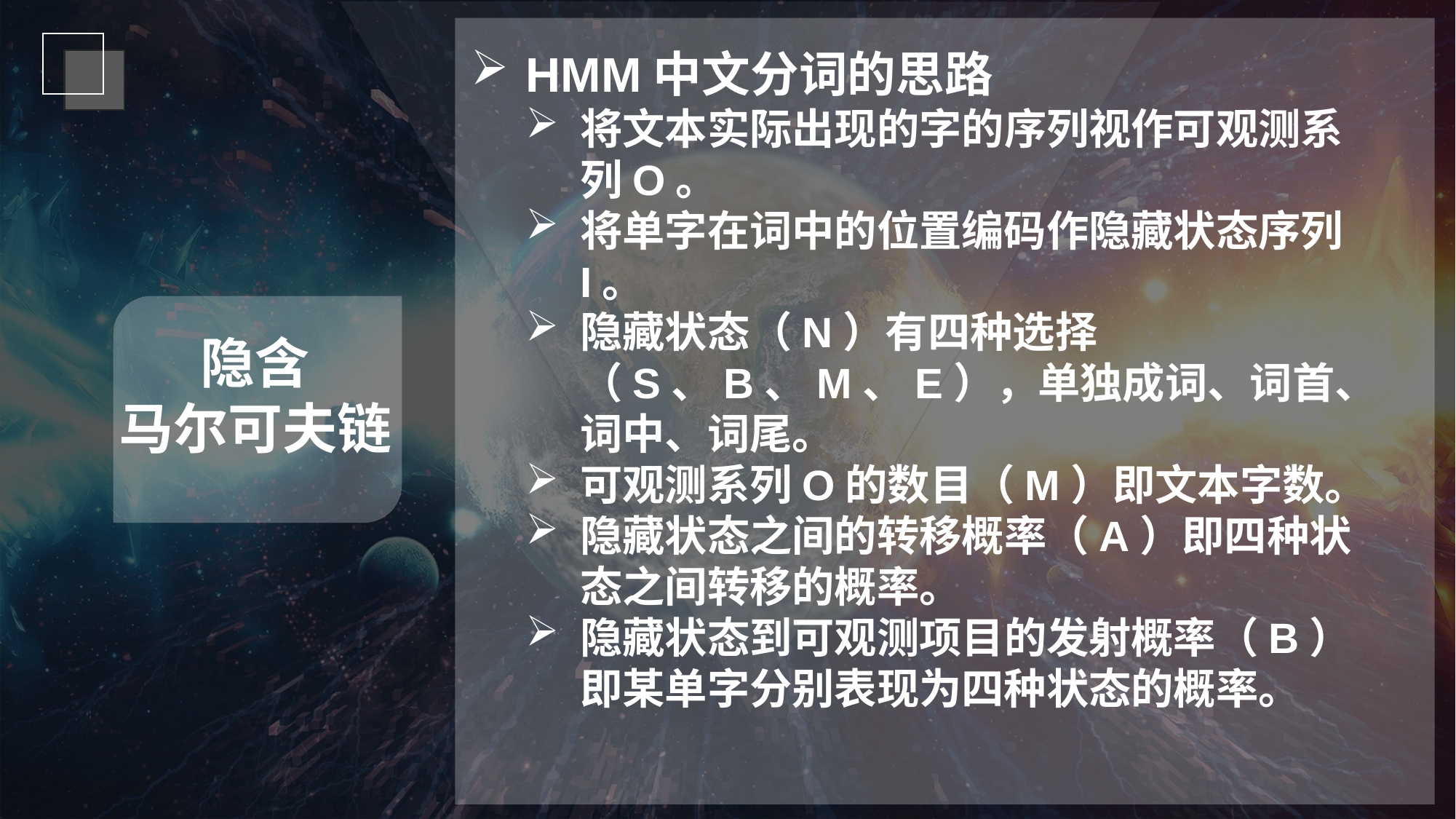

HMM中文分词的思路
将文本实际出现的字的序列视作可观测系列O。
将单字在词中的位置编码作隐藏状态序列I。
隐藏状态（N）有四种选择（S、B、M、E），单独成词、词首、词中、词尾。
可观测系列O的数目（M）即文本字数。
隐藏状态之间的转移概率（A）即四种状态之间转移的概率。
隐藏状态到可观测项目的发射概率（B）即某单字分别表现为四种状态的概率。

隐含
马尔可夫链